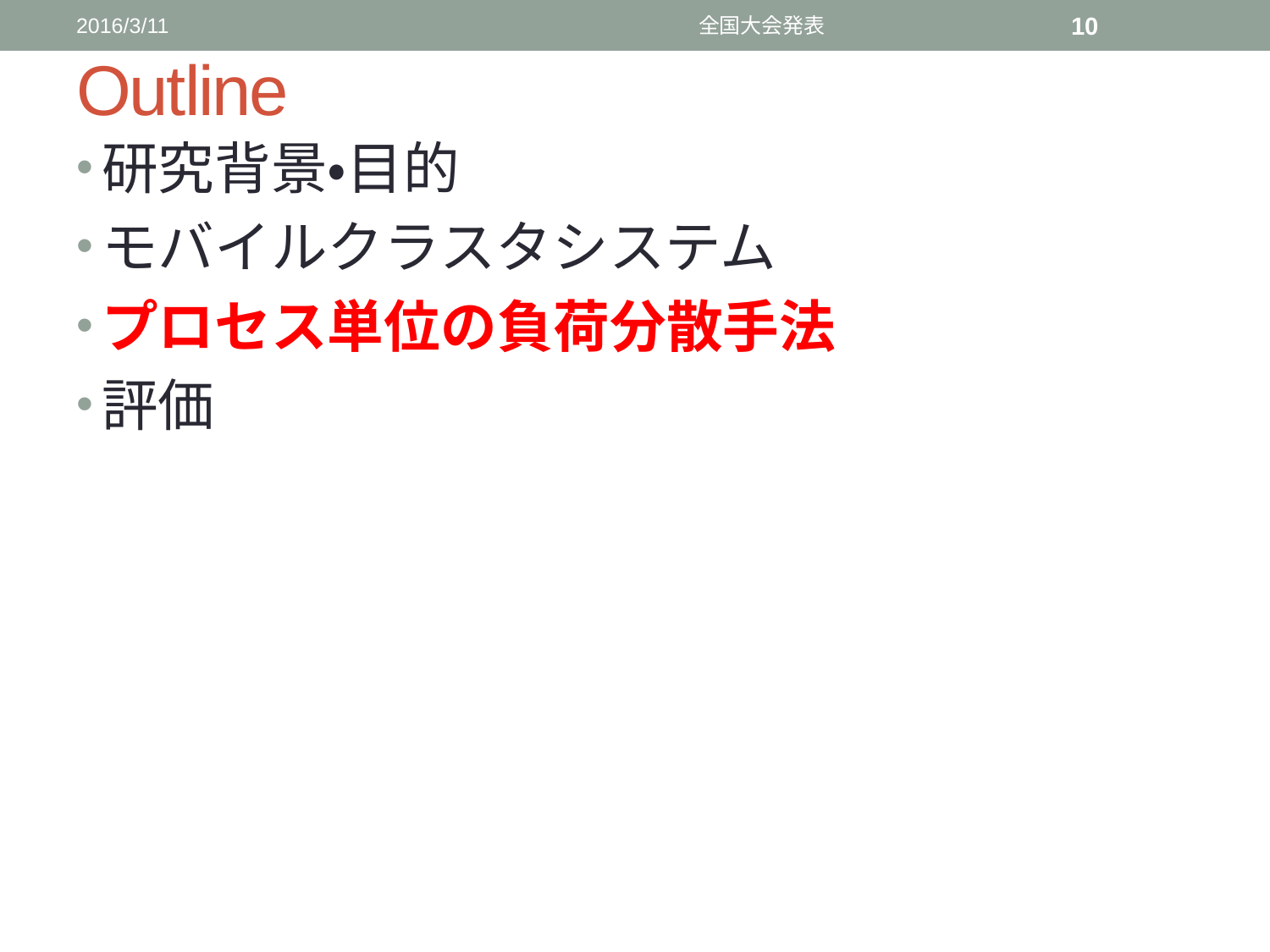

2016/3/11
全国大会発表
10
Outline
研究背景・目的
モバイルクラスタシステム
プロセス単位の負荷分散手法
評価